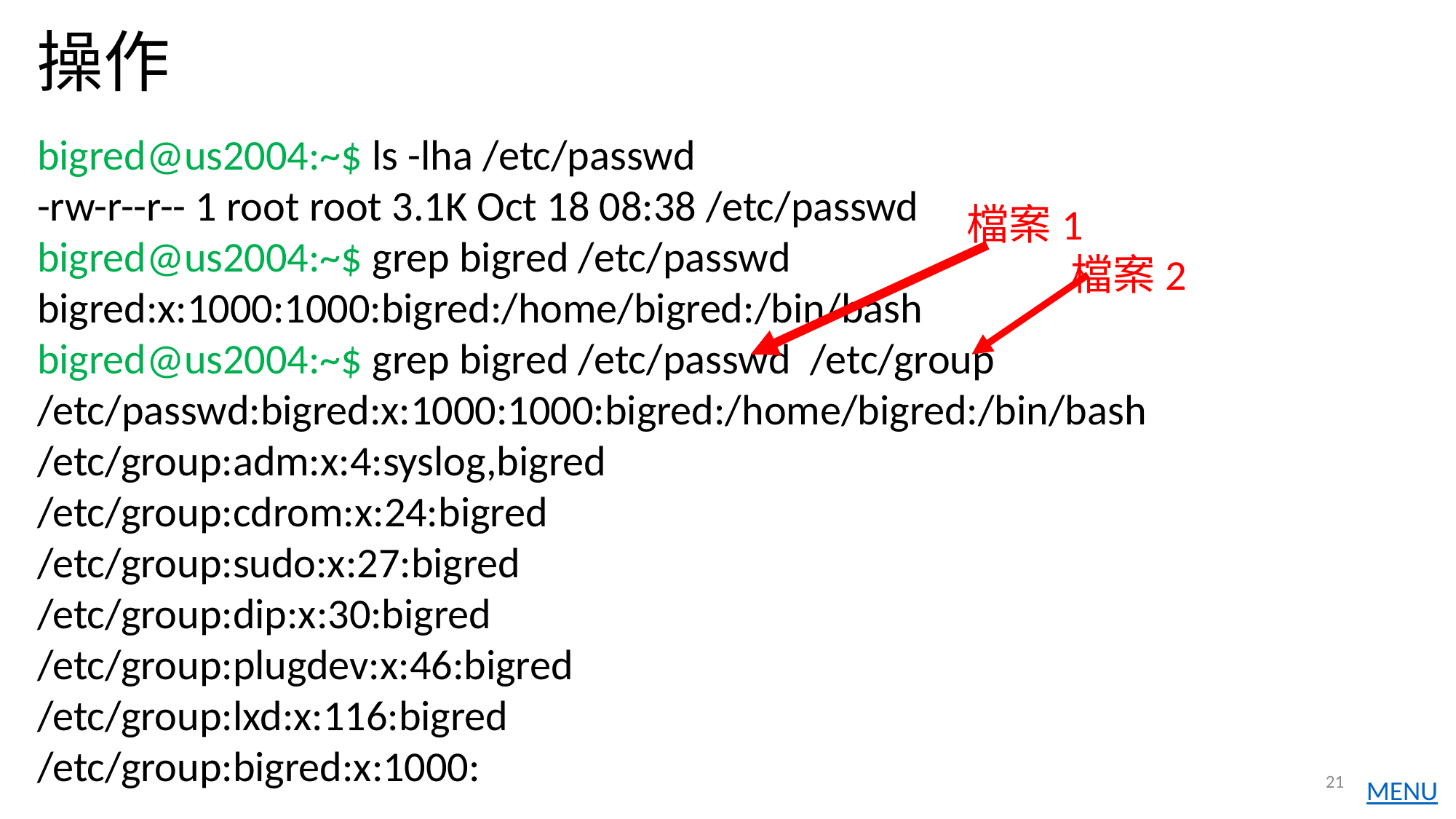

操作
bigred@us2004:~$ ls -lha /etc/passwd
-rw-r--r-- 1 root root 3.1K Oct 18 08:38 /etc/passwd
bigred@us2004:~$ grep bigred /etc/passwd
bigred:x:1000:1000:bigred:/home/bigred:/bin/bash
bigred@us2004:~$ grep bigred /etc/passwd  /etc/group
/etc/passwd:bigred:x:1000:1000:bigred:/home/bigred:/bin/bash
/etc/group:adm:x:4:syslog,bigred
/etc/group:cdrom:x:24:bigred
/etc/group:sudo:x:27:bigred
/etc/group:dip:x:30:bigred
/etc/group:plugdev:x:46:bigred
/etc/group:lxd:x:116:bigred
/etc/group:bigred:x:1000:
檔案1
檔案2
21